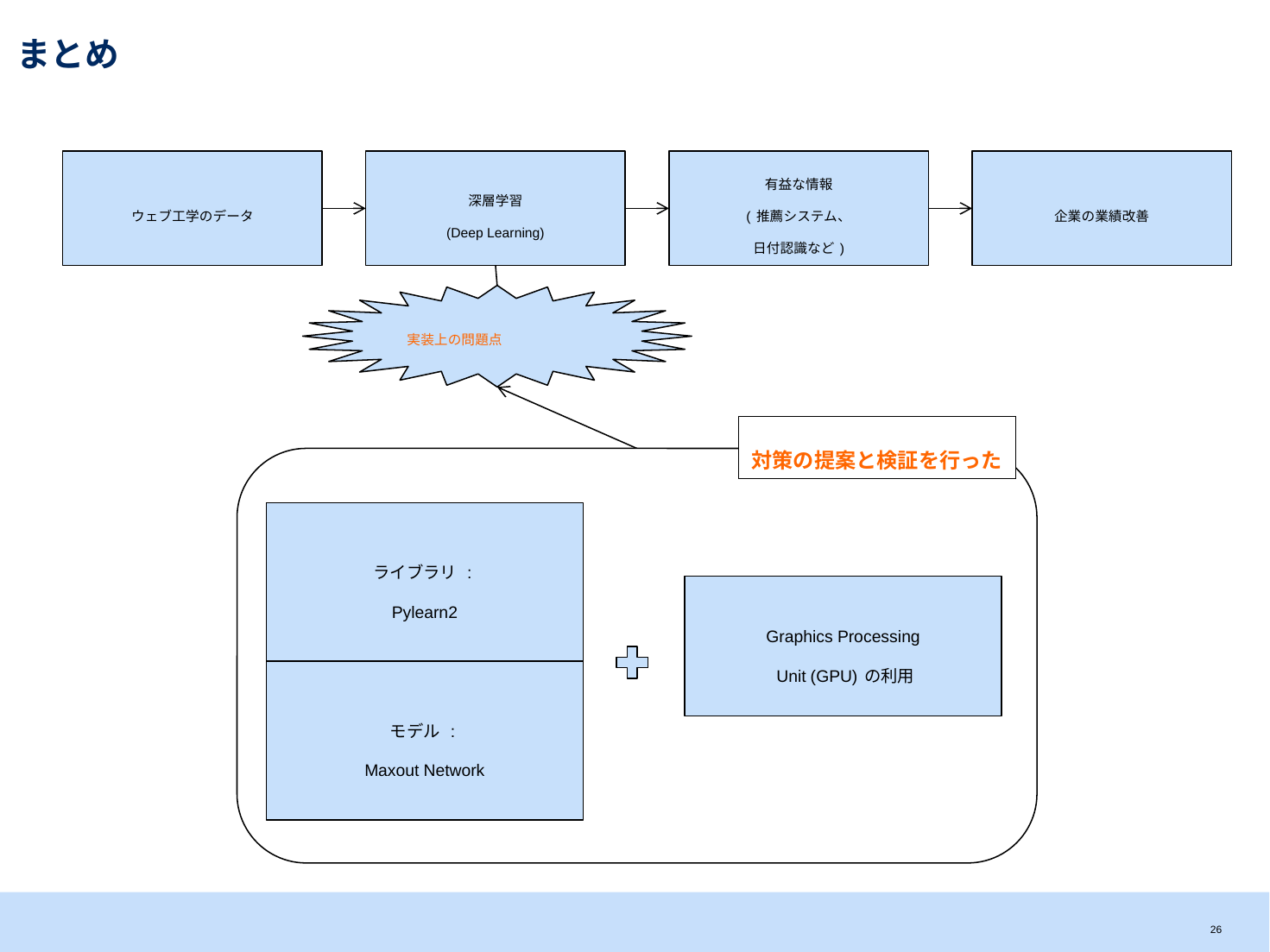

# まとめ
ウェブ工学のデータ
深層学習
(Deep Learning)
有益な情報
(推薦システム、
日付認識など)
企業の業績改善
実装上の問題点
対策の提案と検証を行った

ライブラリ :
Pylearn2
モデル :
Maxout Network
Graphics Processing
 Unit (GPU)の利用

26